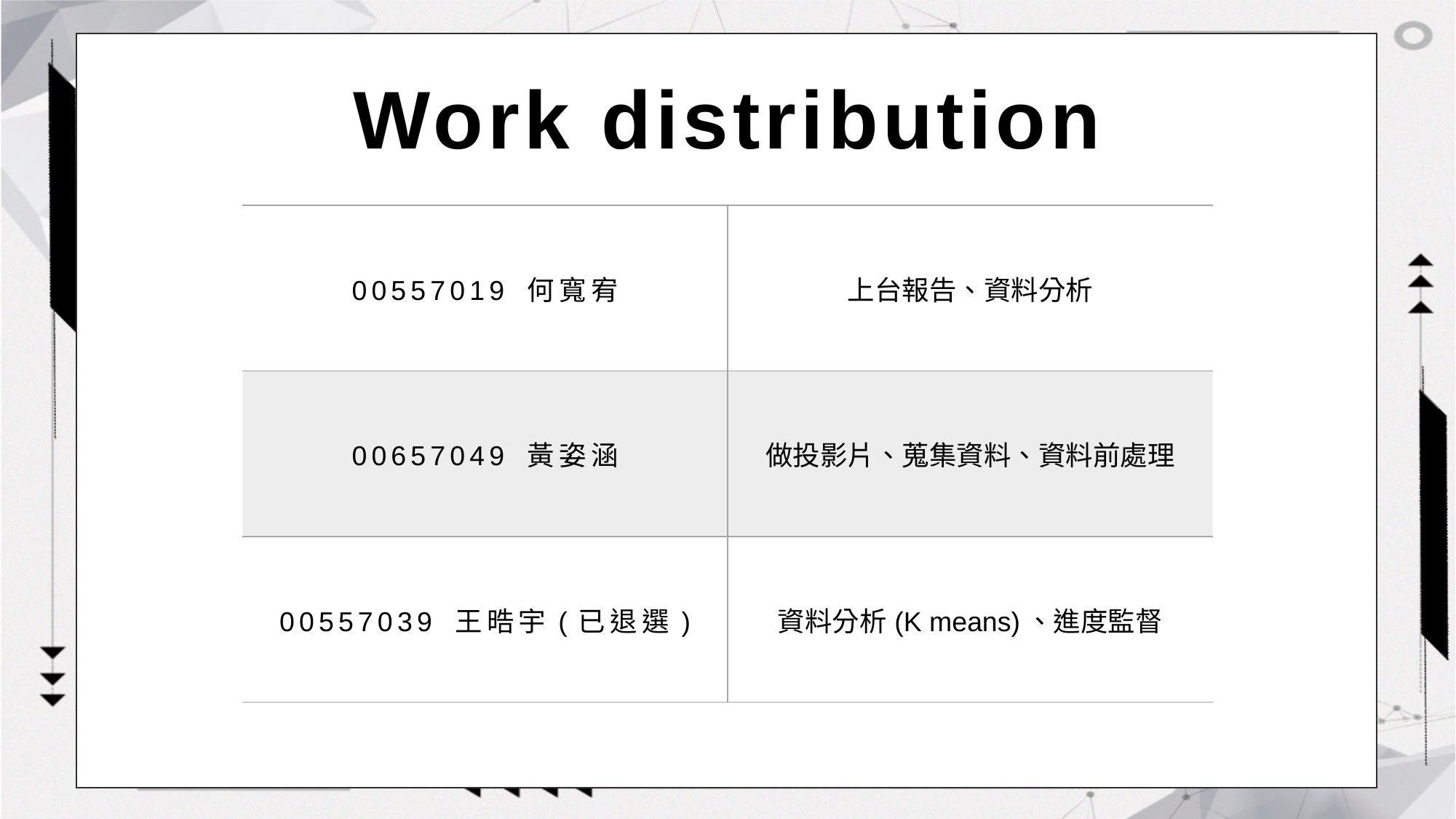

# Work distribution
| 00557019 何寬宥 | 上台報告、資料分析 |
| --- | --- |
| 00657049 黃姿涵 | 做投影片、蒐集資料、資料前處理 |
| 00557039 王晧宇(已退選) | 資料分析(K means)、進度監督 |